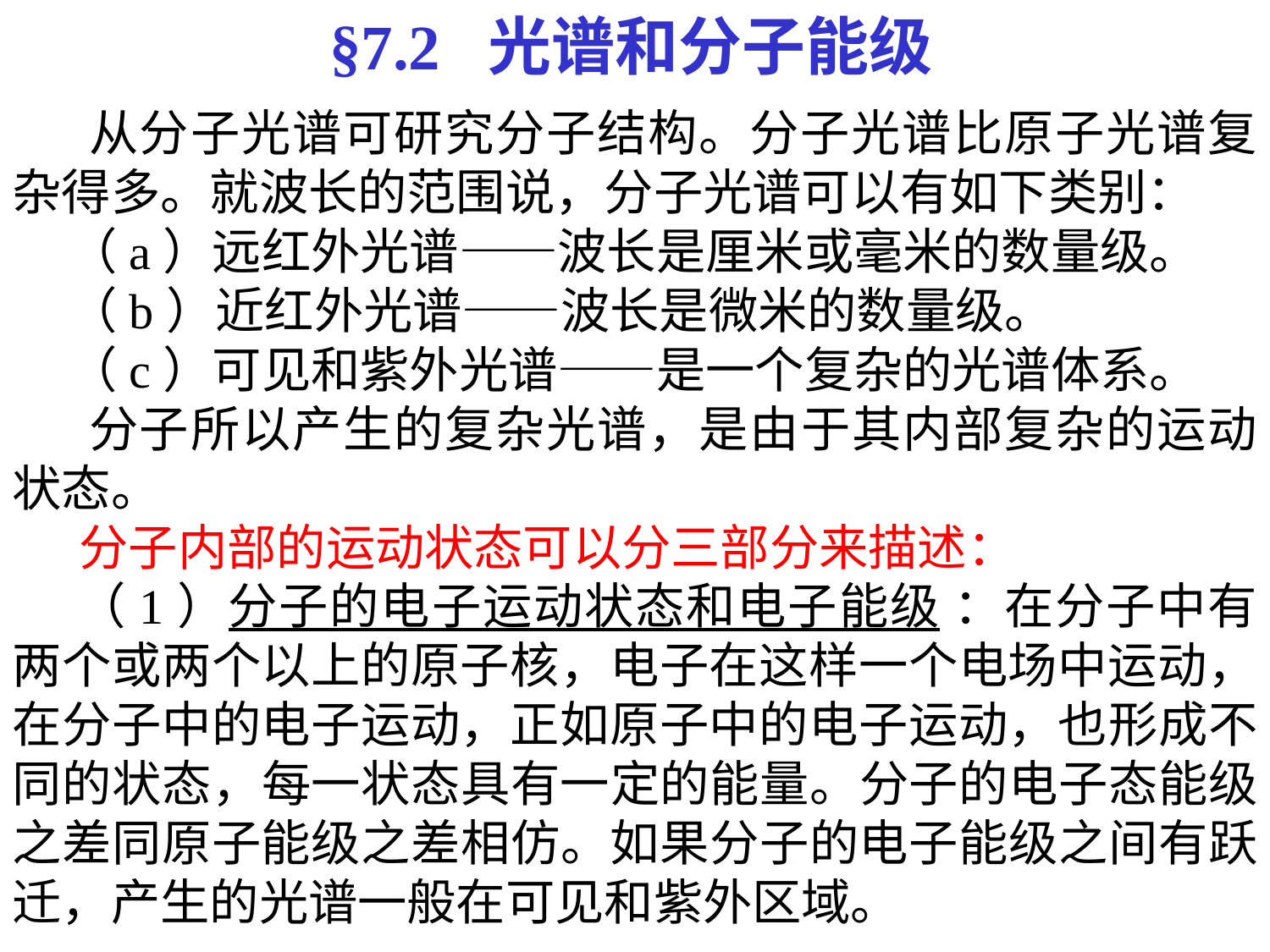

§7.2  光谱和分子能级
     从分子光谱可研究分子结构。分子光谱比原子光谱复杂得多。就波长的范围说，分子光谱可以有如下类别：
    （a）远红外光谱——波长是厘米或毫米的数量级。
    （b）近红外光谱——波长是微米的数量级。
    （c）可见和紫外光谱——是一个复杂的光谱体系。
     分子所以产生的复杂光谱，是由于其内部复杂的运动状态。
     分子内部的运动状态可以分三部分来描述：
    （1）分子的电子运动状态和电子能级 ：在分子中有两个或两个以上的原子核，电子在这样一个电场中运动，在分子中的电子运动，正如原子中的电子运动，也形成不同的状态，每一状态具有一定的能量。分子的电子态能级之差同原子能级之差相仿。如果分子的电子能级之间有跃迁，产生的光谱一般在可见和紫外区域。